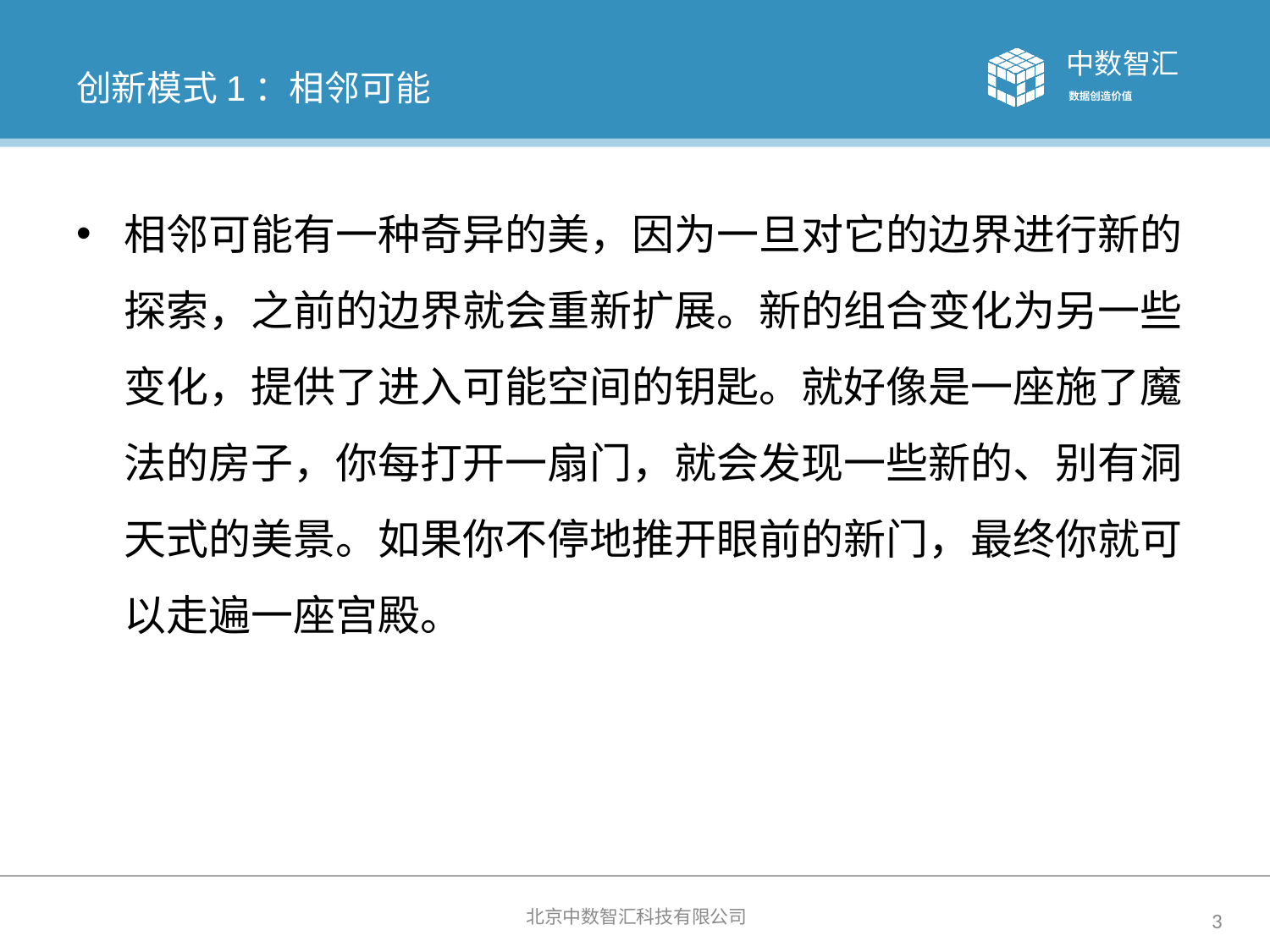

# 创新模式1：相邻可能
相邻可能有一种奇异的美，因为一旦对它的边界进行新的探索，之前的边界就会重新扩展。新的组合变化为另一些变化，提供了进入可能空间的钥匙。就好像是一座施了魔法的房子，你每打开一扇门，就会发现一些新的、别有洞天式的美景。如果你不停地推开眼前的新门，最终你就可以走遍一座宫殿。
3